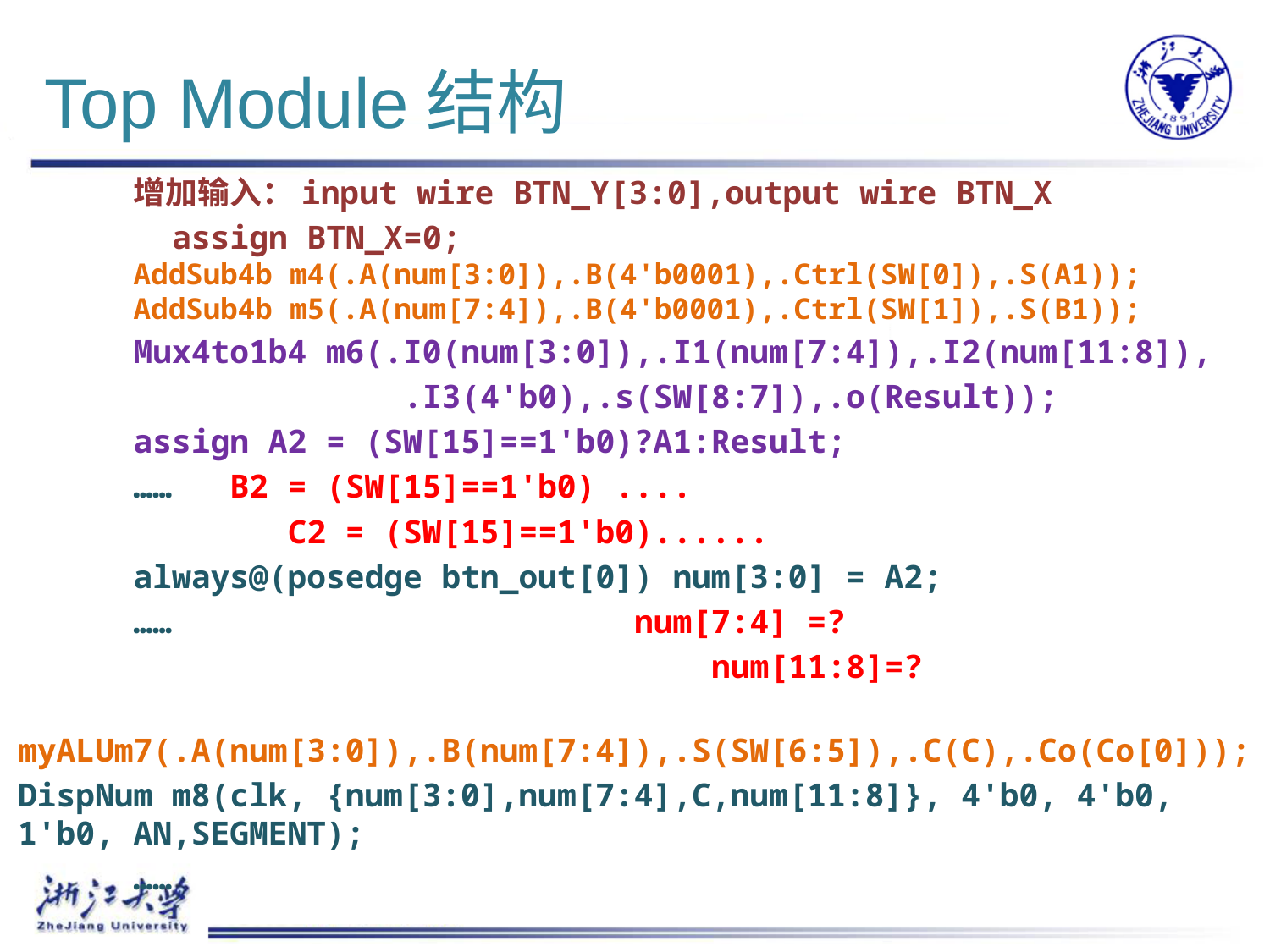

# Top Module结构
	增加输入：input wire BTN_Y[3:0],output wire BTN_X
        assign BTN_X=0;
	AddSub4b m4(.A(num[3:0]),.B(4'b0001),.Ctrl(SW[0]),.S(A1));
	AddSub4b m5(.A(num[7:4]),.B(4'b0001),.Ctrl(SW[1]),.S(B1));
	Mux4to1b4 m6(.I0(num[3:0]),.I1(num[7:4]),.I2(num[11:8]),
                    .I3(4'b0),.s(SW[8:7]),.o(Result));
	assign A2 = (SW[15]==1'b0)?A1:Result;
	……   B2 = (SW[15]==1'b0) ....
              C2 = (SW[15]==1'b0)......
	always@(posedge btn_out[0]) num[3:0] = A2;
	……                        num[7:4] =?
                                    num[11:8]=?
 myALUm7(.A(num[3:0]),.B(num[7:4]),.S(SW[6:5]),.C(C),.Co(Co[0]));
DispNum m8(clk, {num[3:0],num[7:4],C,num[11:8]}, 4'b0, 4'b0, 1'b0, AN,SEGMENT);
	……